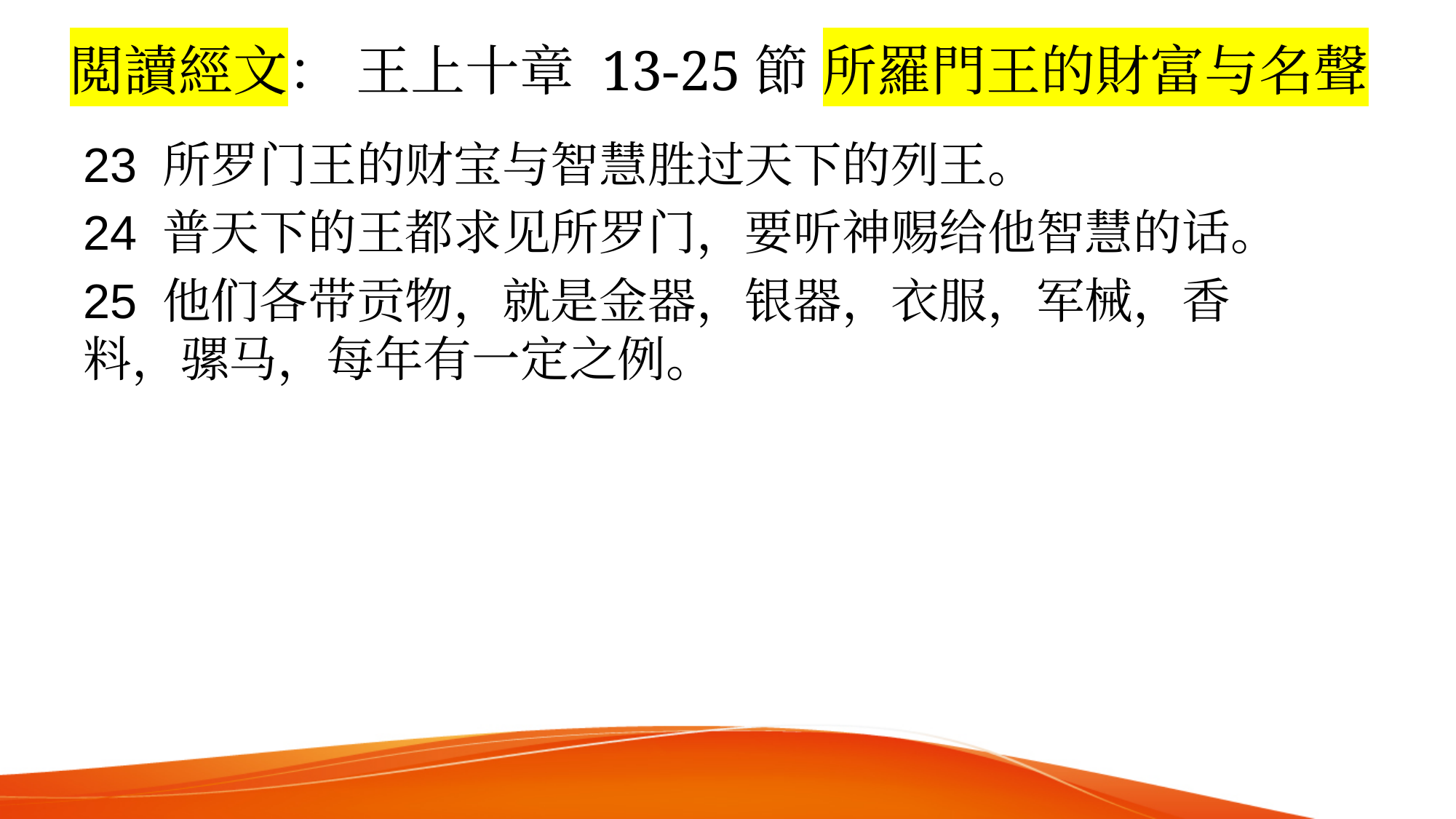

# 閲讀經文： 王上十章 13-25節 所羅門王的財富与名聲
23 所罗门王的财宝与智慧胜过天下的列王。
24 普天下的王都求见所罗门，要听神赐给他智慧的话。
25 他们各带贡物，就是金器，银器，衣服，军械，香料，骡马，每年有一定之例。